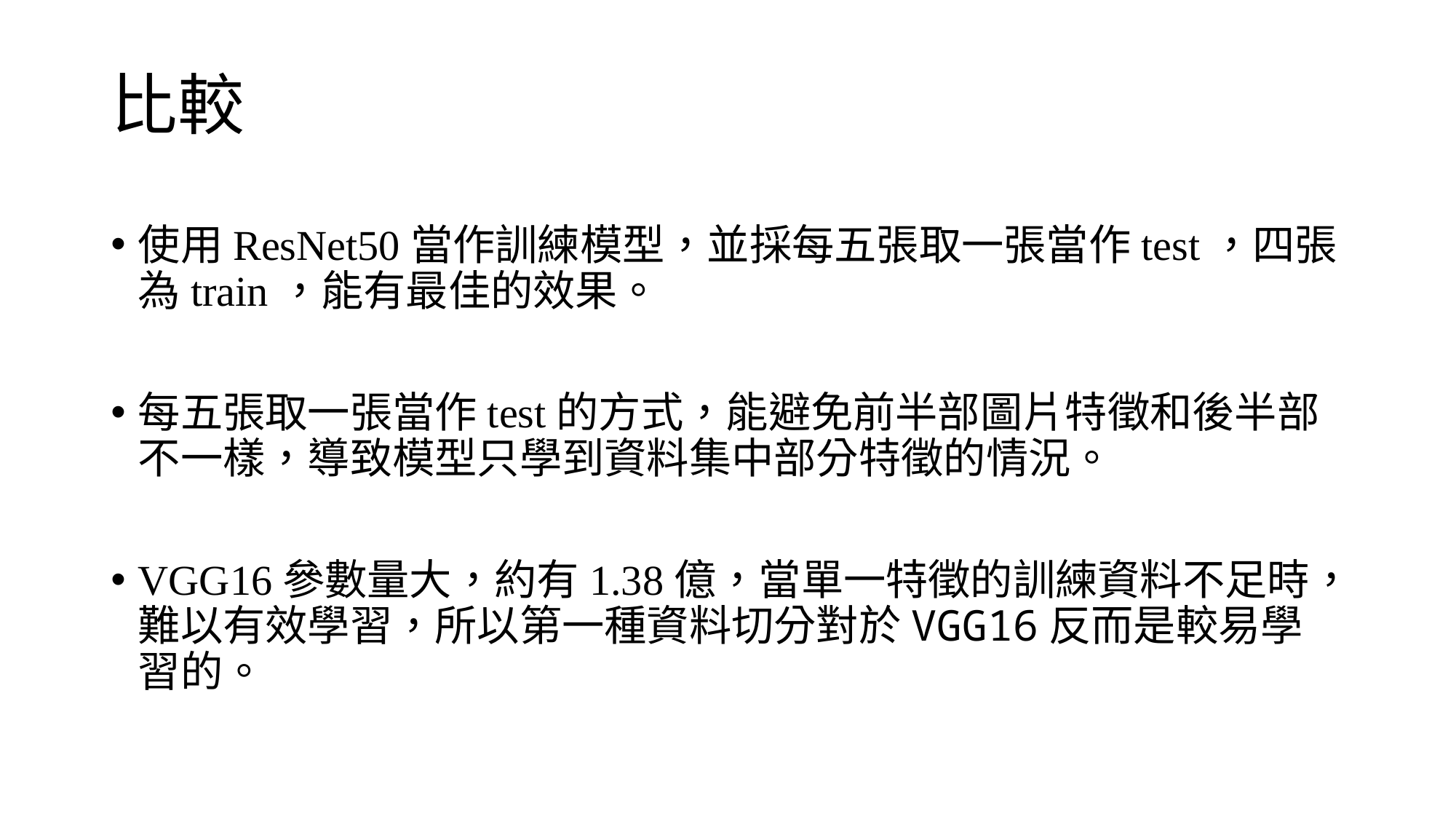

# 比較
使用ResNet50當作訓練模型，並採每五張取一張當作test，四張為train，能有最佳的效果。

每五張取一張當作test的方式，能避免前半部圖片特徵和後半部不一樣，導致模型只學到資料集中部分特徵的情況。

VGG16參數量大，約有1.38億，當單一特徵的訓練資料不足時，難以有效學習，所以第一種資料切分對於VGG16反而是較易學習的。